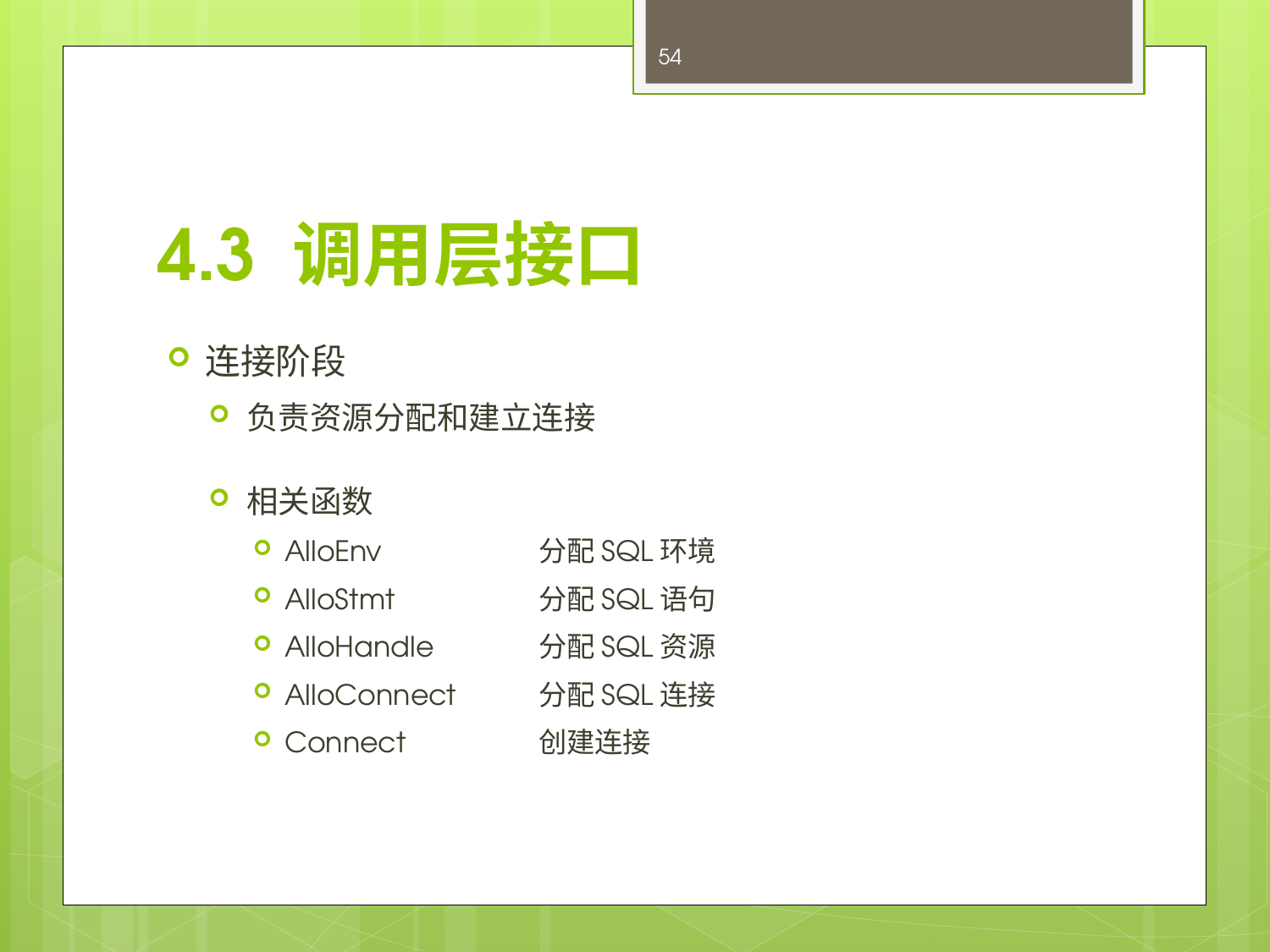

54
# 4.3 调用层接口
连接阶段
负责资源分配和建立连接

相关函数
AlloEnv		分配SQL环境
AlloStmt		分配SQL语句
AlloHandle	分配SQL资源
AlloConnect	分配SQL连接
Connect		创建连接